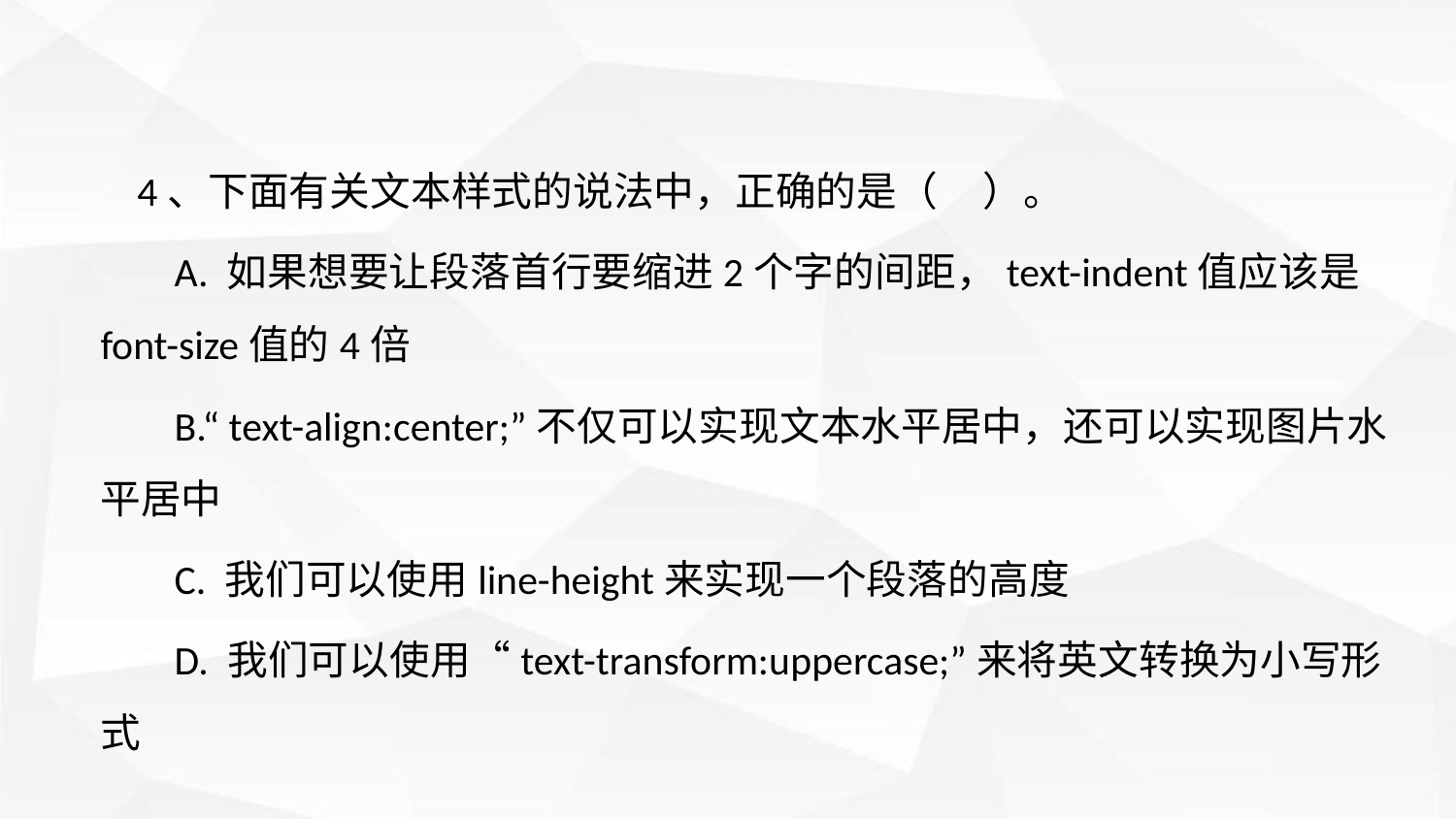

4、下面有关文本样式的说法中，正确的是（     ）。
        A. 如果想要让段落首行要缩进2个字的间距，text-indent值应该是font-size值的4倍
        B.“ text-align:center;”不仅可以实现文本水平居中，还可以实现图片水平居中
        C. 我们可以使用line-height来实现一个段落的高度
        D. 我们可以使用“text-transform:uppercase;”来将英文转换为小写形式